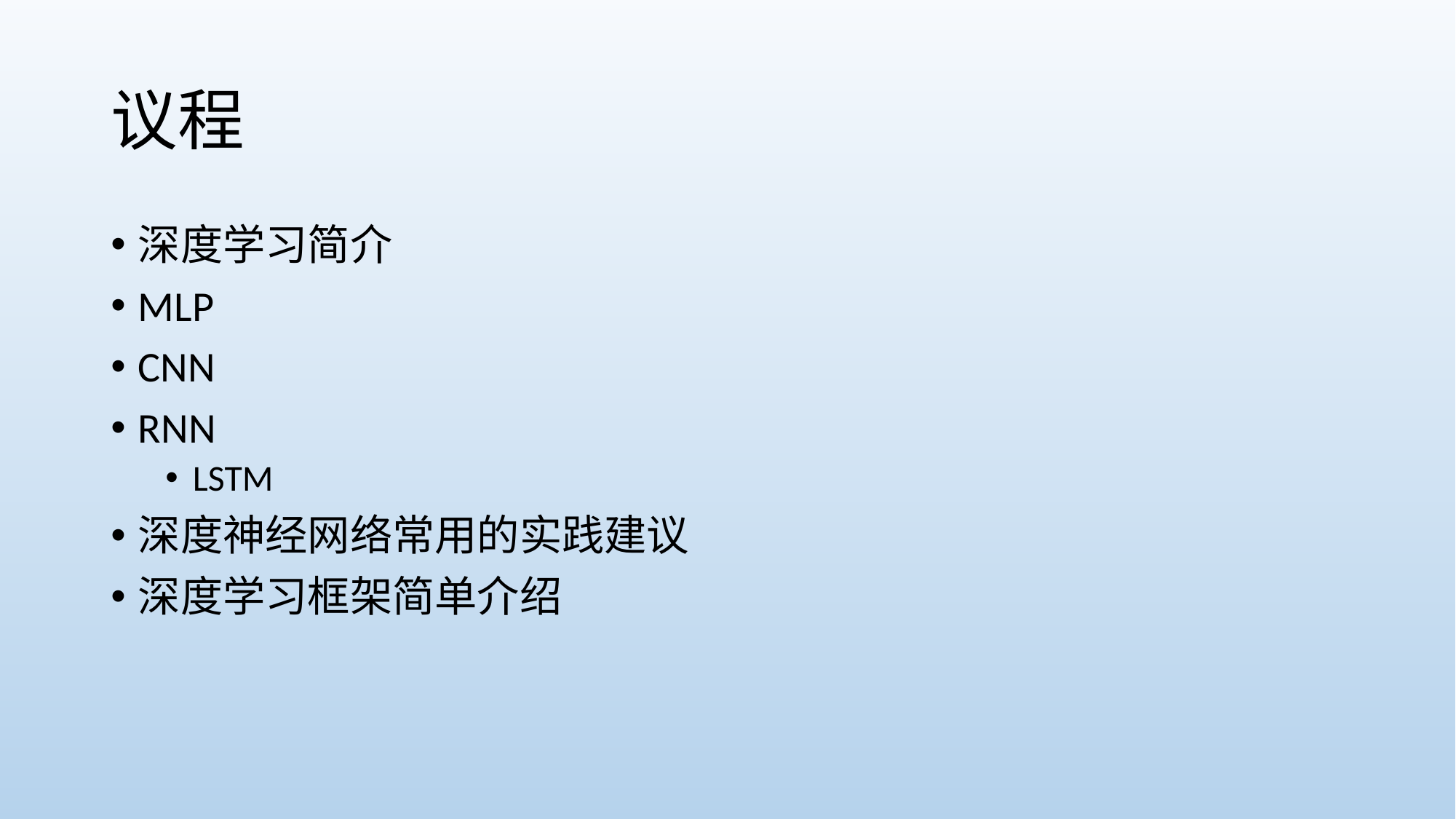

# 议程
深度学习简介
MLP
CNN
RNN
LSTM
深度神经网络常用的实践建议
深度学习框架简单介绍